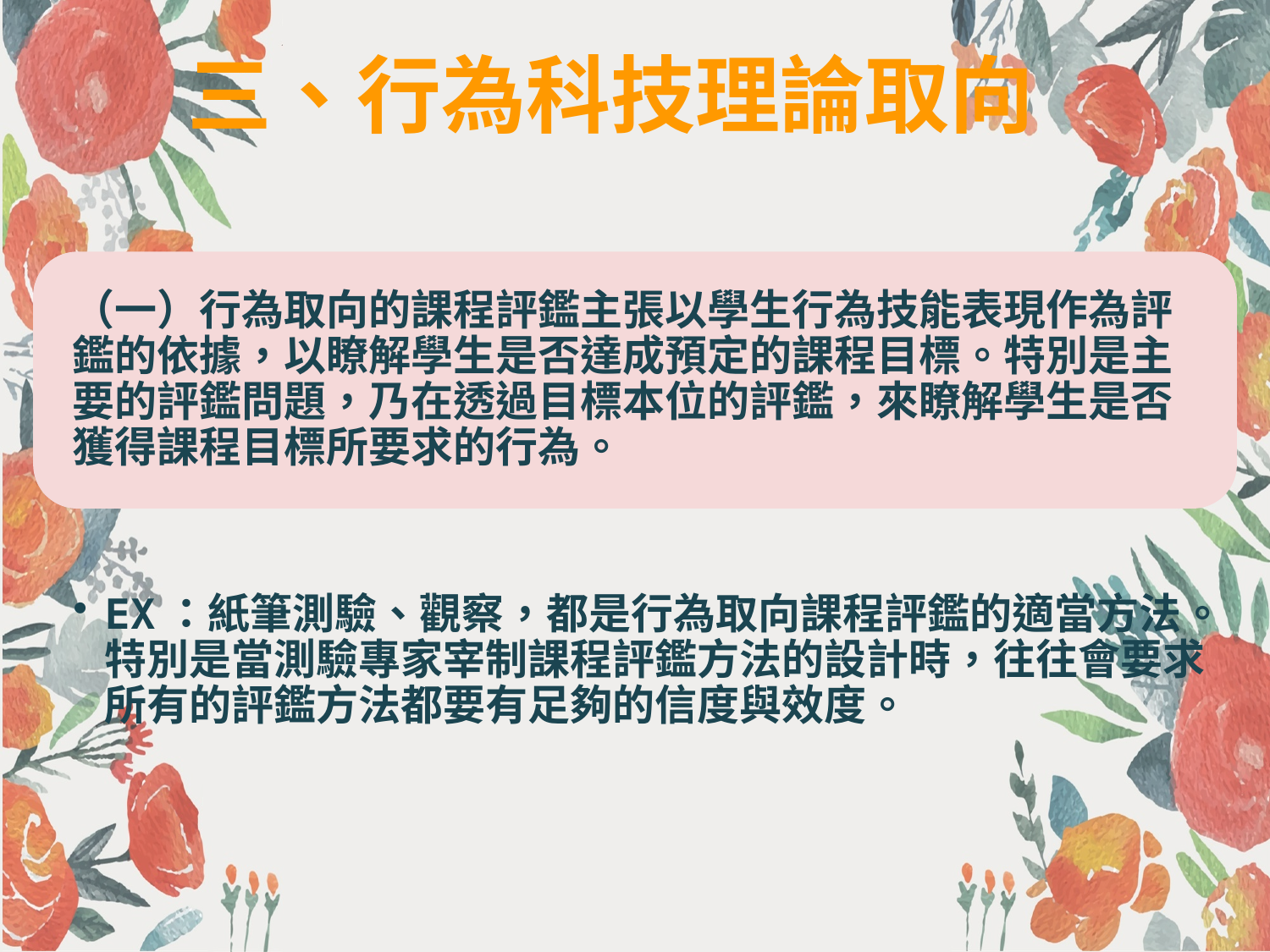

三、行為科技理論取向
（一）行為取向的課程評鑑主張以學生行為技能表現作為評鑑的依據，以瞭解學生是否達成預定的課程目標。特別是主要的評鑑問題，乃在透過目標本位的評鑑，來瞭解學生是否獲得課程目標所要求的行為。
EX：紙筆測驗、觀察，都是行為取向課程評鑑的適當方法。特別是當測驗專家宰制課程評鑑方法的設計時，往往會要求所有的評鑑方法都要有足夠的信度與效度。